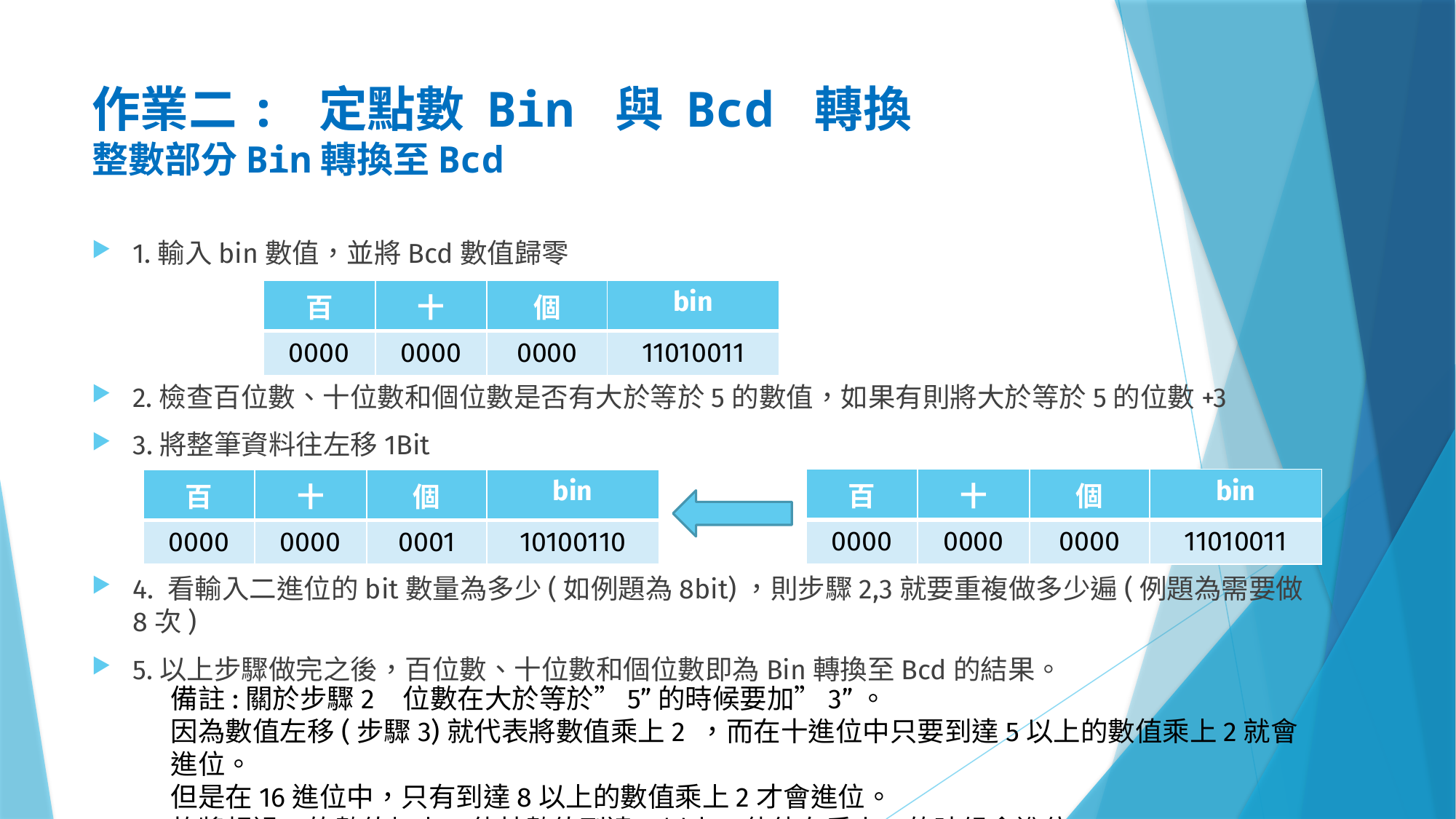

# 作業二: 定點數 Bin 與 Bcd 轉換 整數部分Bin轉換至Bcd
1.輸入bin數值，並將Bcd數值歸零

2.檢查百位數、十位數和個位數是否有大於等於5的數值，如果有則將大於等於5的位數+3
3.將整筆資料往左移1Bit

4. 看輸入二進位的bit數量為多少(如例題為8bit)，則步驟2,3就要重複做多少遍(例題為需要做8次)
5.以上步驟做完之後，百位數、十位數和個位數即為Bin轉換至Bcd的結果。
| 百 | 十 | 個 | bin |
| --- | --- | --- | --- |
| 0000 | 0000 | 0000 | 11010011 |
| 百 | 十 | 個 | bin |
| --- | --- | --- | --- |
| 0000 | 0000 | 0000 | 11010011 |
| 百 | 十 | 個 | bin |
| --- | --- | --- | --- |
| 0000 | 0000 | 0001 | 10100110 |

備註:關於步驟2   位數在大於等於”5”的時候要加”3”。
因為數值左移(步驟3)就代表將數值乘上2 ，而在十進位中只要到達5以上的數值乘上2就會進位。
但是在16進位中，只有到達8以上的數值乘上2才會進位。
故將超過5的數值加上3使其數值到達8以上，使他在乘上2的時候會進位。